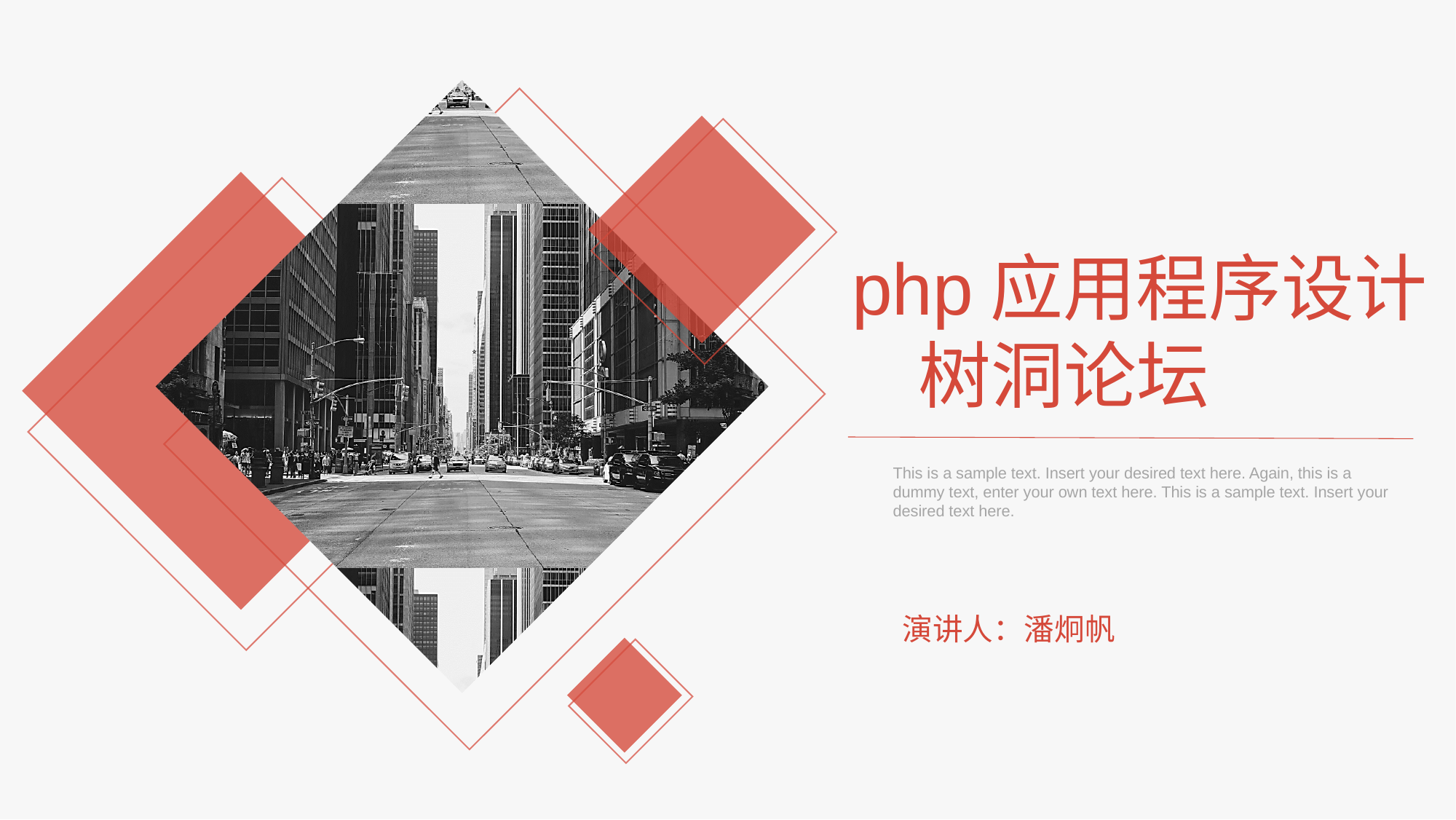

php应用程序设计
   树洞论坛

This is a sample text. Insert your desired text here. Again, this is a dummy text, enter your own text here. This is a sample text. Insert your desired text here.
演讲人：潘炯帆